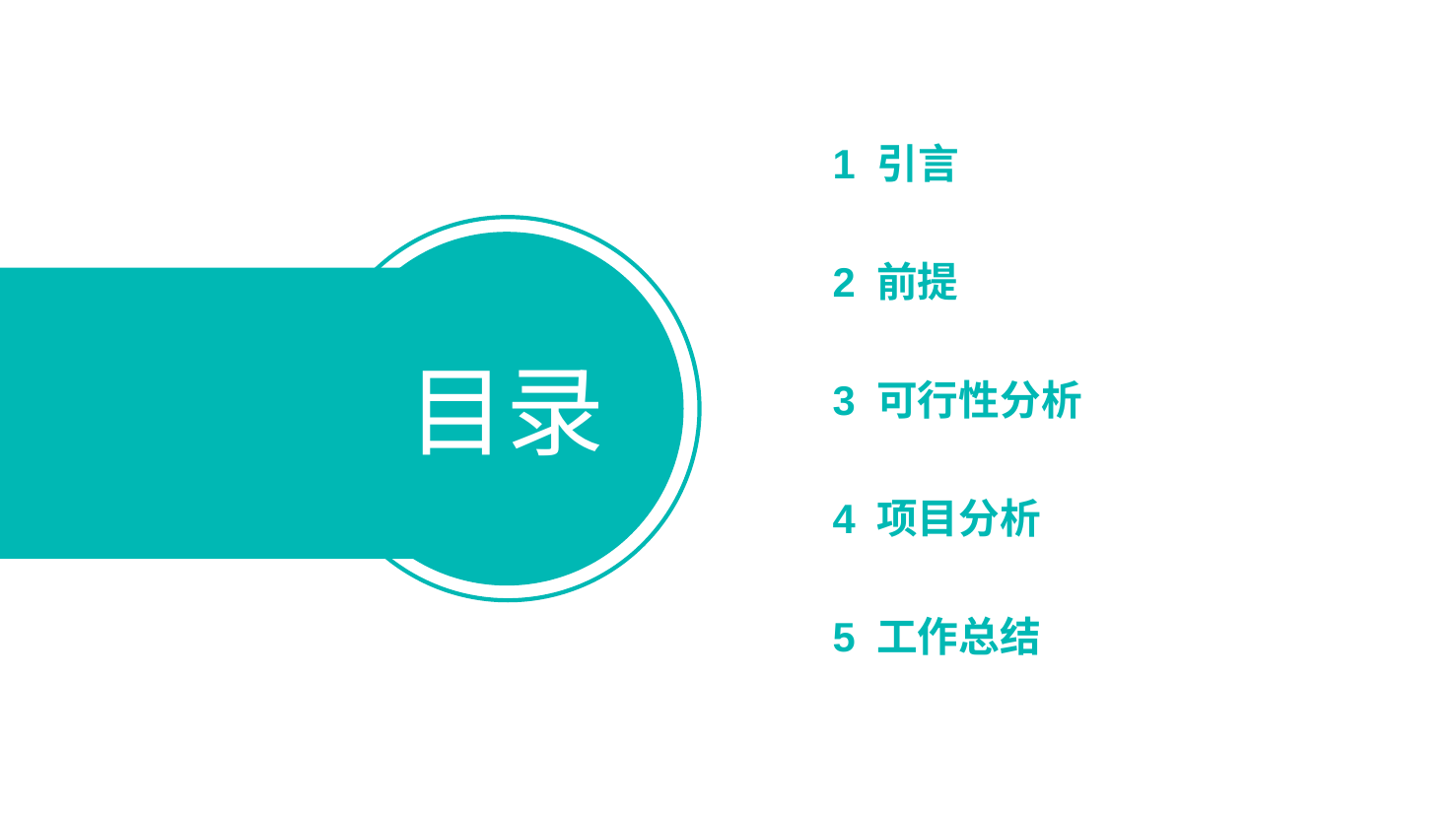

1 引言

2 前提

3 可行性分析

4 项目分析

5 工作总结

目录